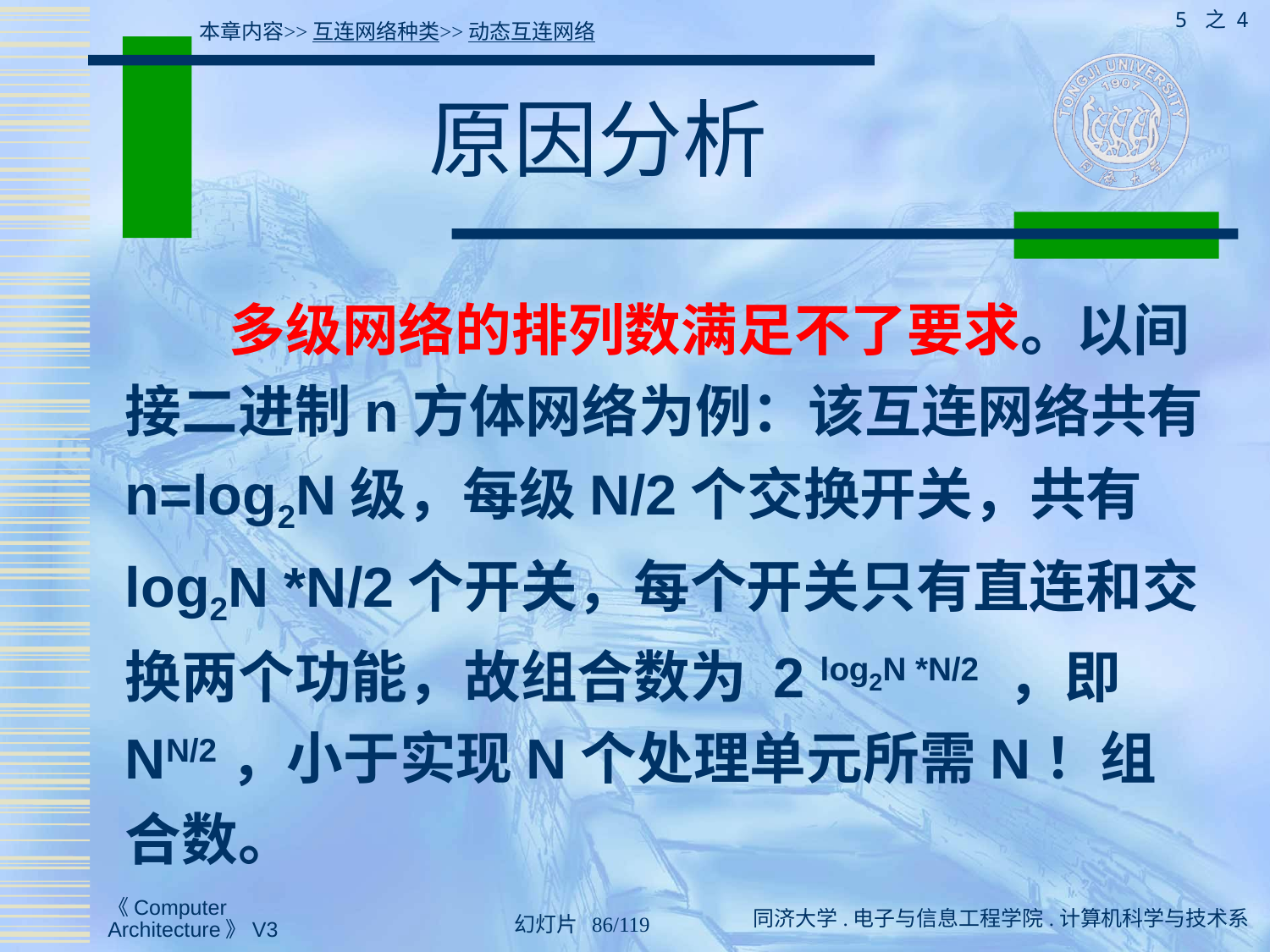

5 之 4
本章内容>>互连网络种类>>动态互连网络
# 原因分析
       多级网络的排列数满足不了要求。以间接二进制n方体网络为例：该互连网络共有n=log2N级，每级N/2个交换开关，共有log2N *N/2个开关，每个开关只有直连和交换两个功能，故组合数为 2 log2N *N/2 ，即NN/2，小于实现N个处理单元所需N！组合数。